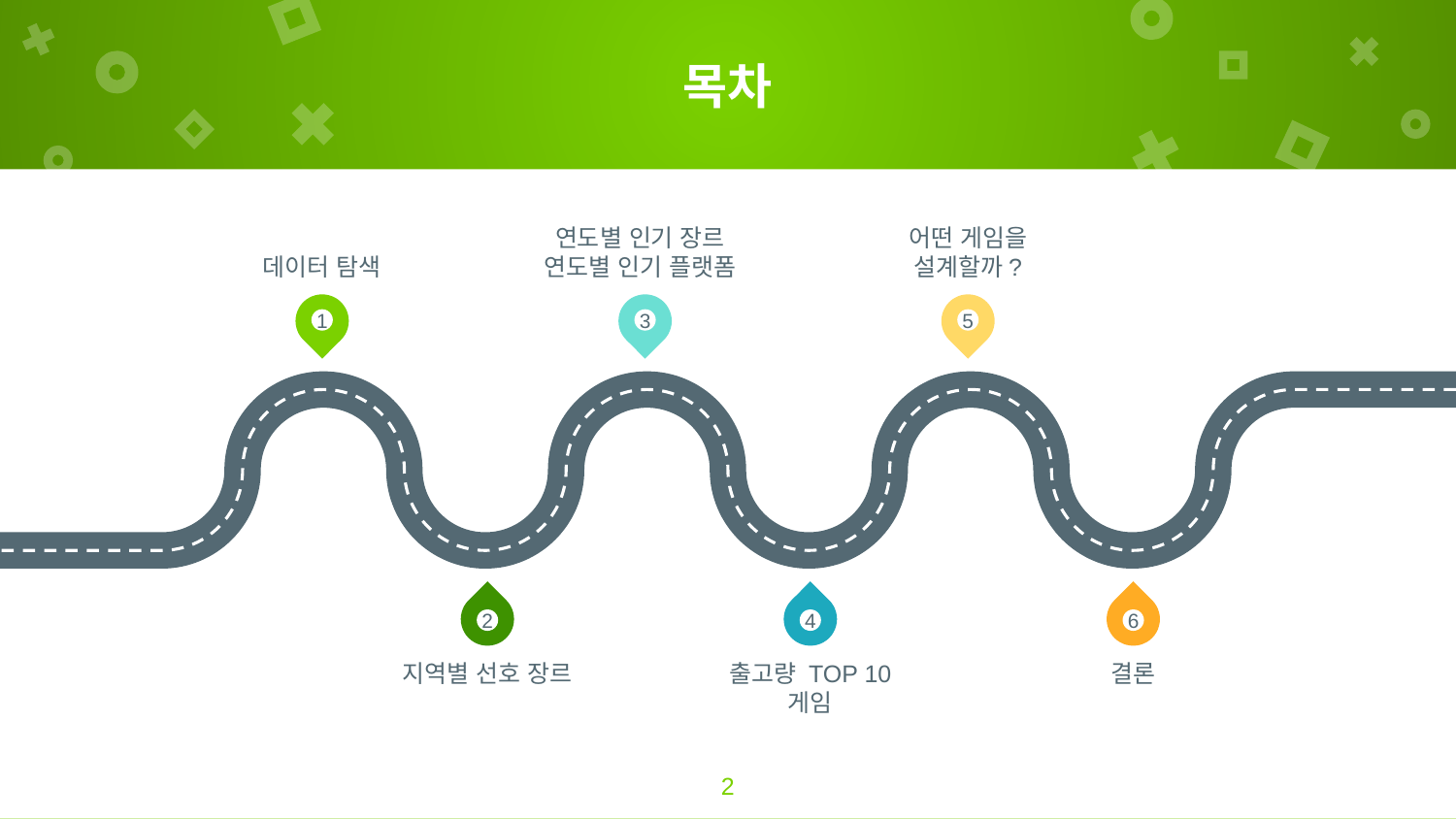

# 목차
데이터 탐색
연도별 인기 장르
연도별 인기 플랫폼
어떤 게임을 설계할까?

1

3

5

2

4

6
지역별 선호 장르
출고량 TOP 10 게임
결론
2